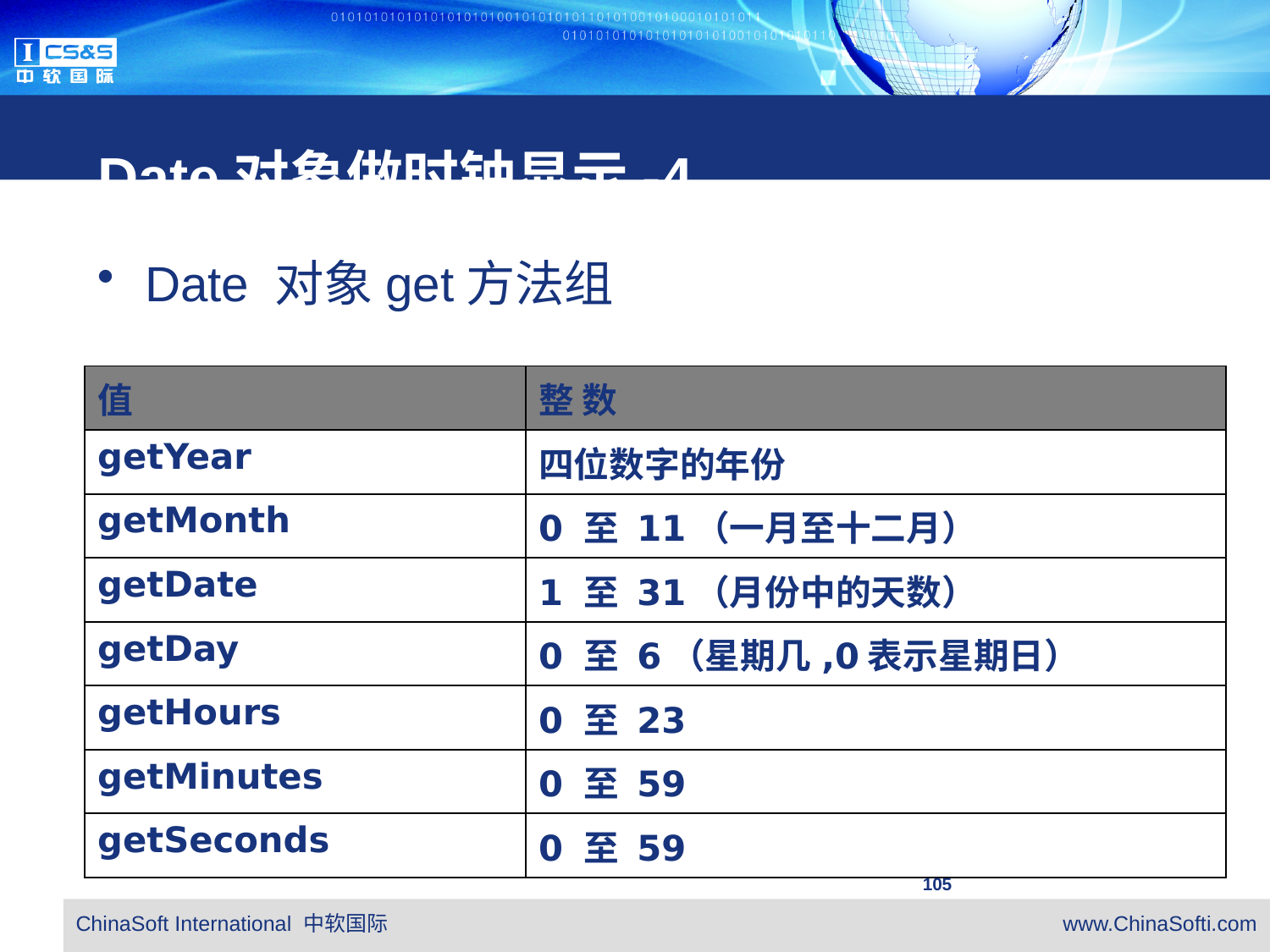

Date对象做时钟显示-4
Date 对象get方法组
| 值 | 整 数 |
| --- | --- |
| getYear | 四位数字的年份 |
| getMonth | 0 至 11（一月至十二月） |
| getDate | 1 至 31（月份中的天数） |
| getDay | 0 至 6（星期几,0表示星期日） |
| getHours | 0 至 23 |
| getMinutes | 0 至 59 |
| getSeconds | 0 至 59 |
105